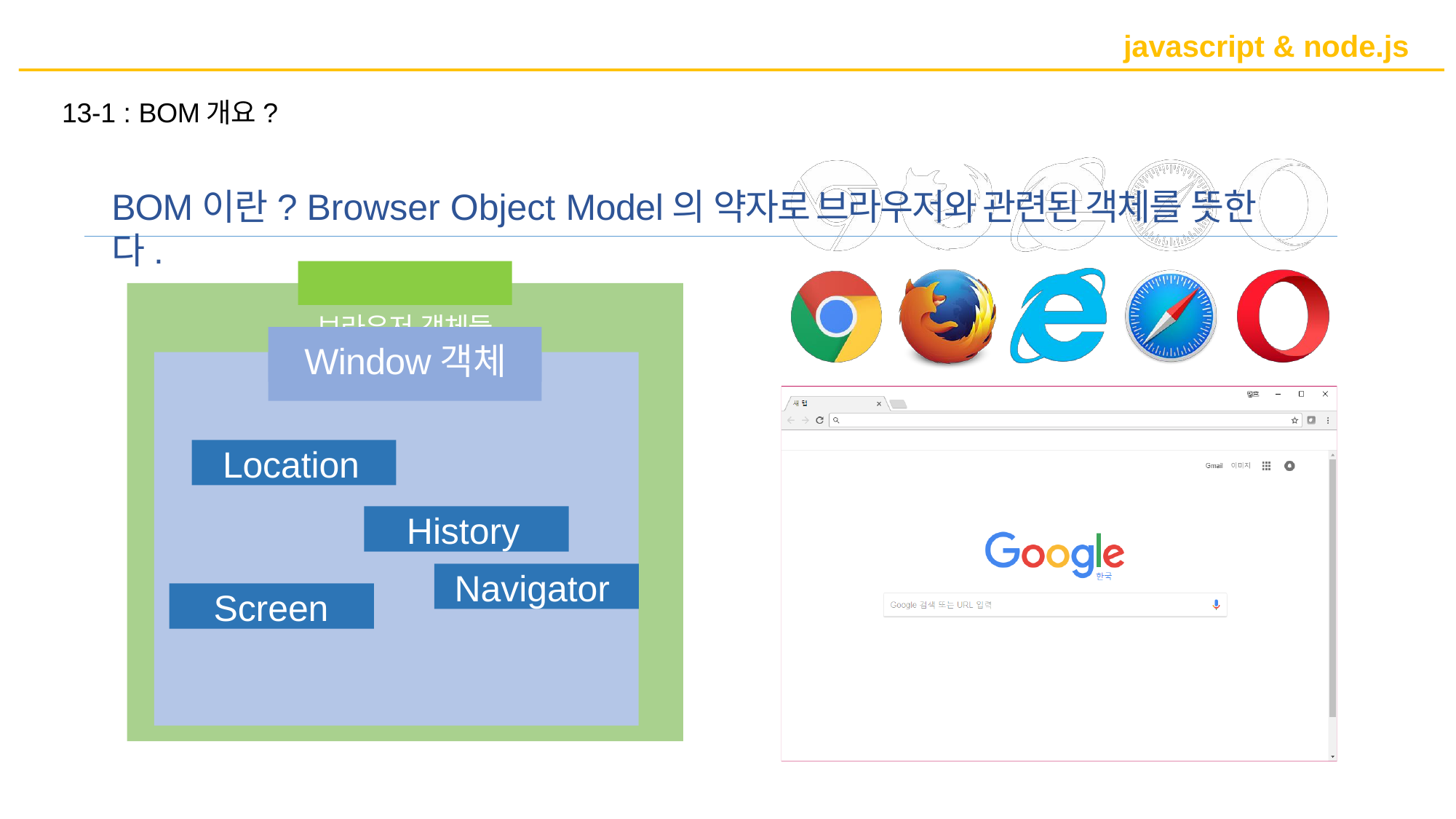

javascript & node.js

13-1 : BOM개요?

BOM이란? Browser Object Model의 약자로 브라우저와 관련된 객체를 뜻한다.

브라우저 객체들

Window객체

Location
History
Navigator
Screen